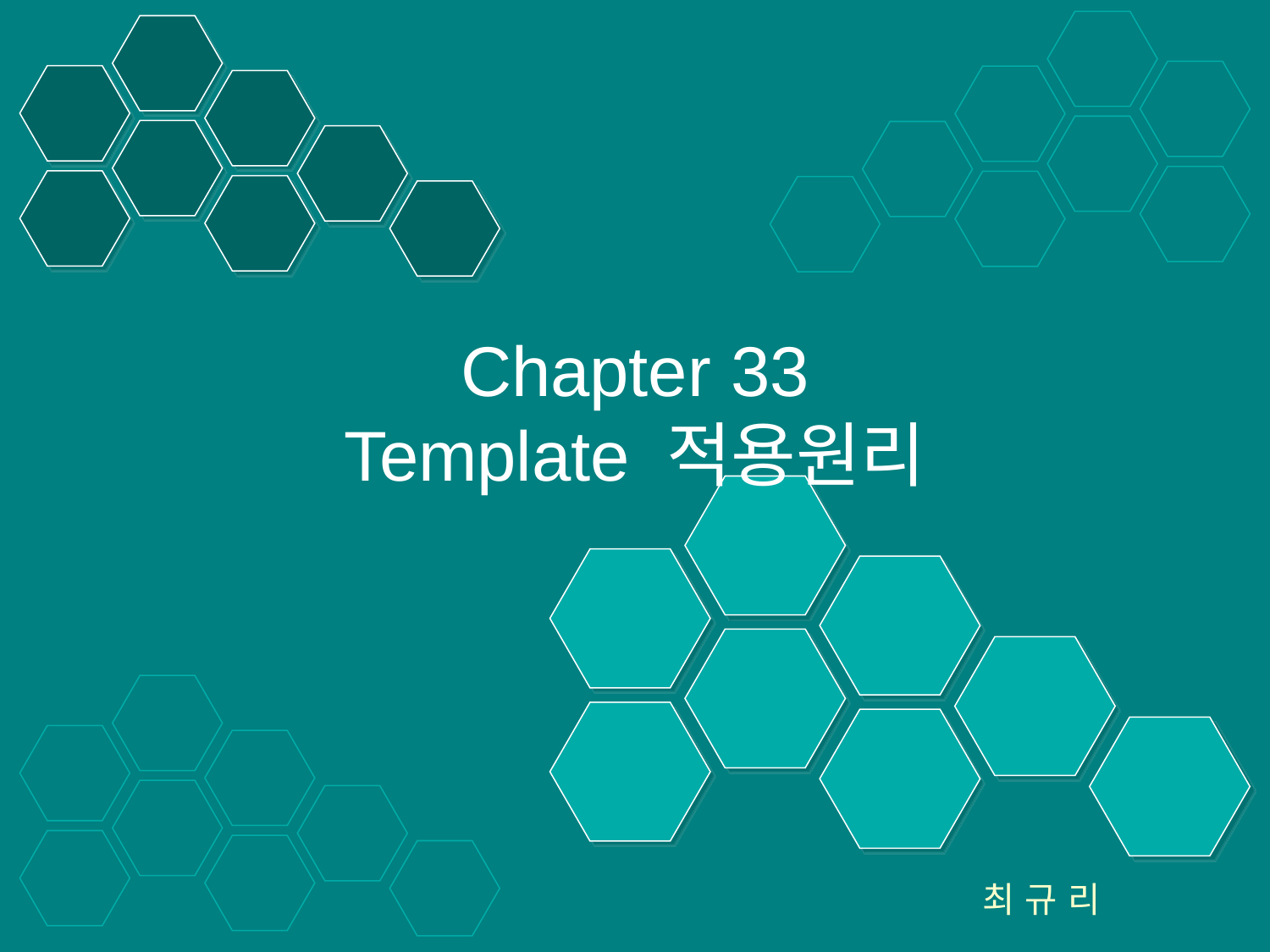

# Chapter 33 Template 적용원리
최 규 리